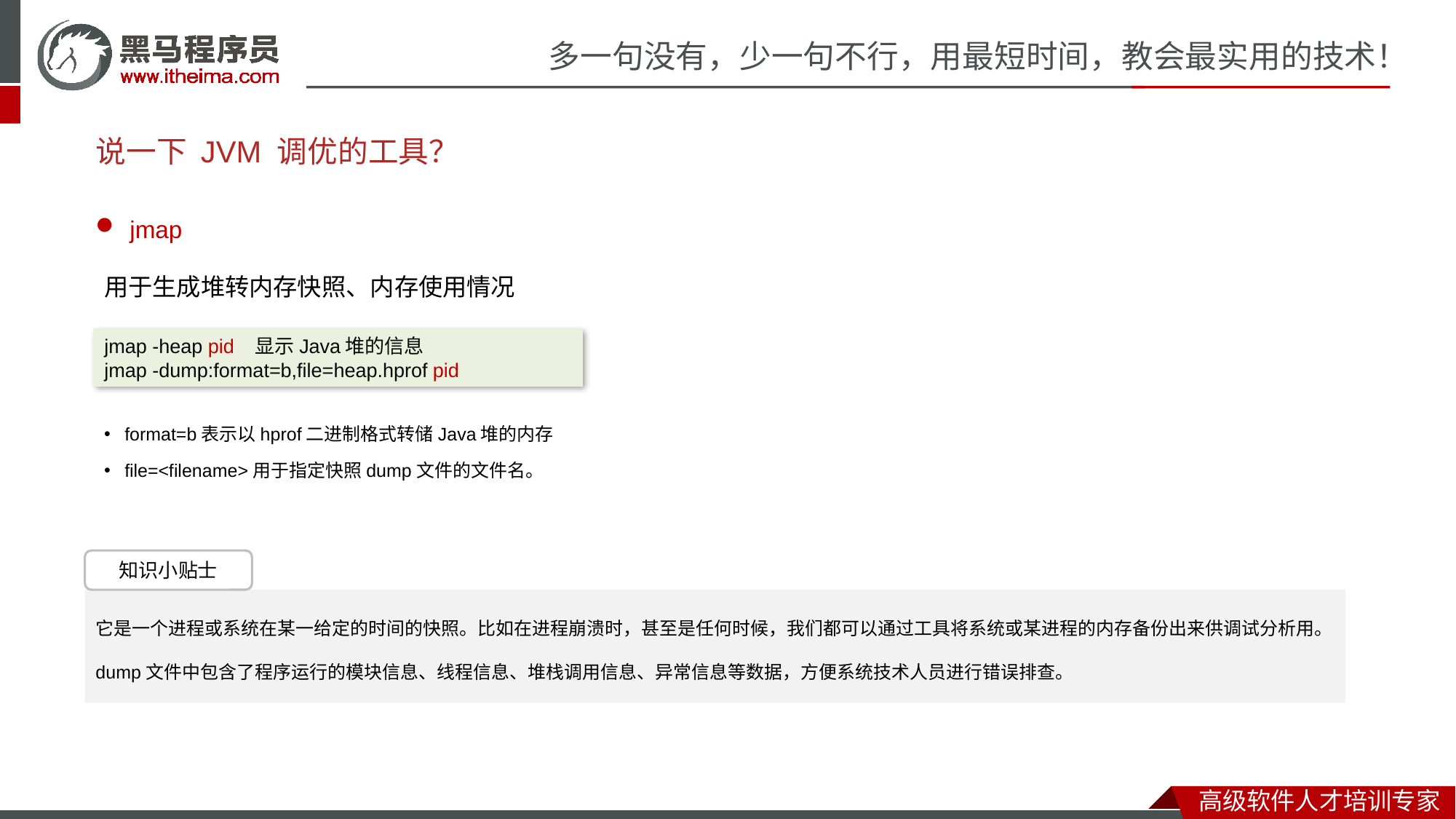

# 说一下 JVM 调优的工具？
jmap

用于生成堆转内存快照、内存使用情况
jmap -heap pid   显示Java堆的信息
jmap -dump:format=b,file=heap.hprof pid
format=b表示以hprof二进制格式转储Java堆的内存
file=<filename>用于指定快照dump文件的文件名。
知识小贴士
它是一个进程或系统在某一给定的时间的快照。比如在进程崩溃时，甚至是任何时候，我们都可以通过工具将系统或某进程的内存备份出来供调试分析用。dump文件中包含了程序运行的模块信息、线程信息、堆栈调用信息、异常信息等数据，方便系统技术人员进行错误排查。